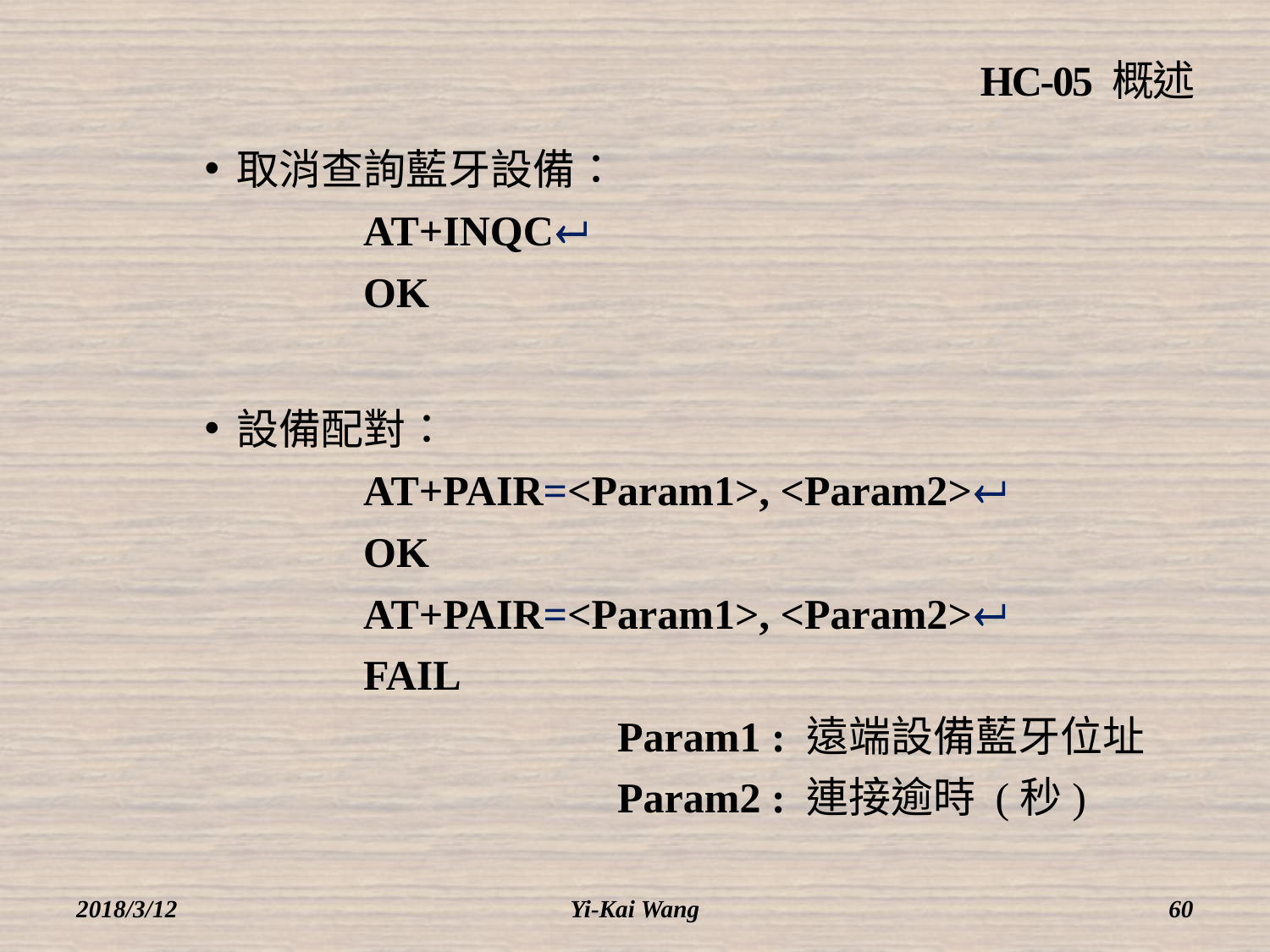

# HC-05 概述
取消查詢藍牙設備：
		AT+INQC↵
		OK

設備配對：
		AT+PAIR=<Param1>, <Param2>↵
		OK
		AT+PAIR=<Param1>, <Param2>↵
		FAIL
				Param1 : 遠端設備藍牙位址
				Param2 : 連接逾時 (秒)
2018/3/12
Yi-Kai Wang
60